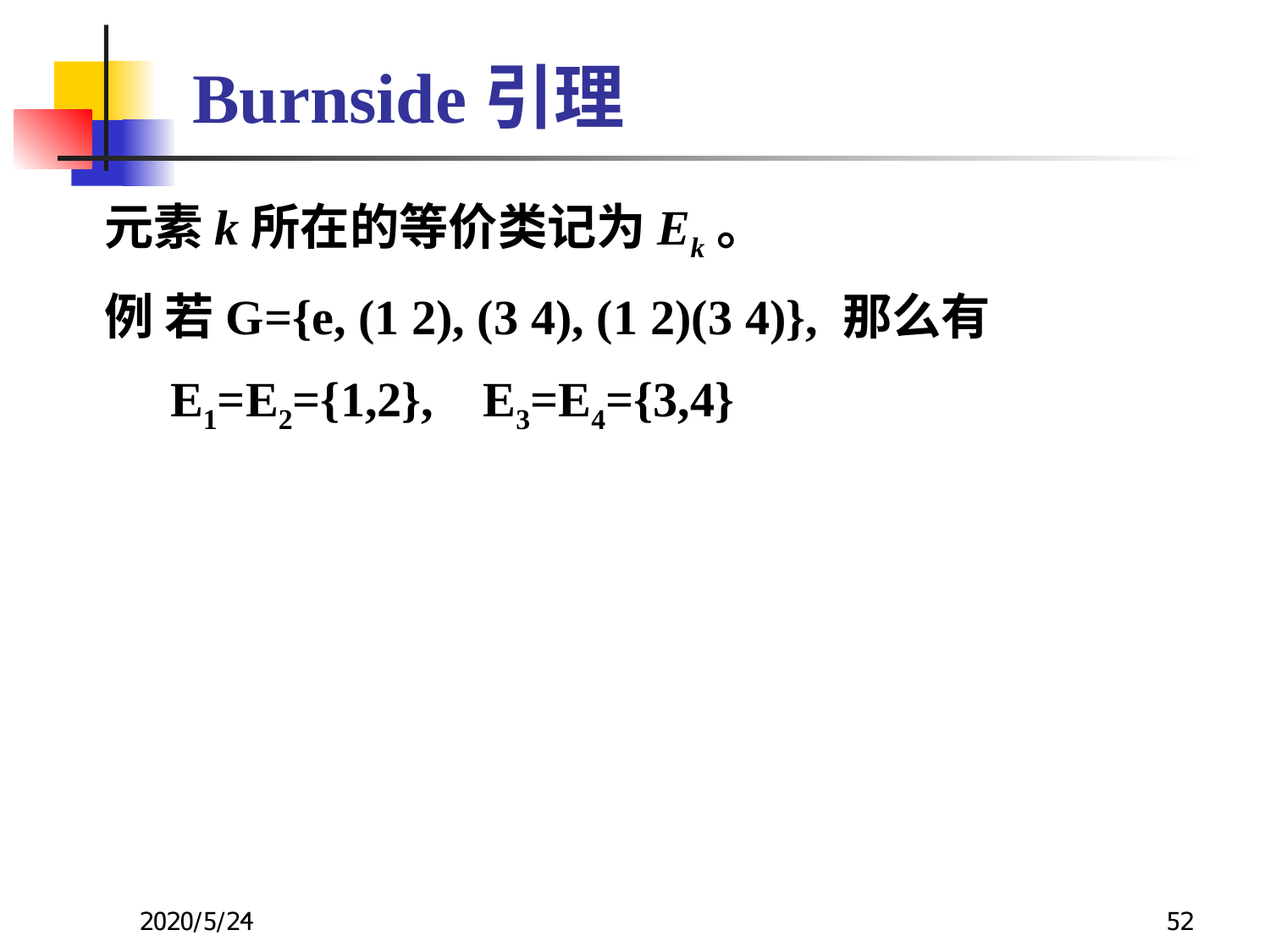

# Burnside引理
    元素k所在的等价类记为Ek。
    例 若G={e, (1 2), (3 4), (1 2)(3 4)}, 那么有
          E1=E2={1,2},    E3=E4={3,4}

2020/5/24
52